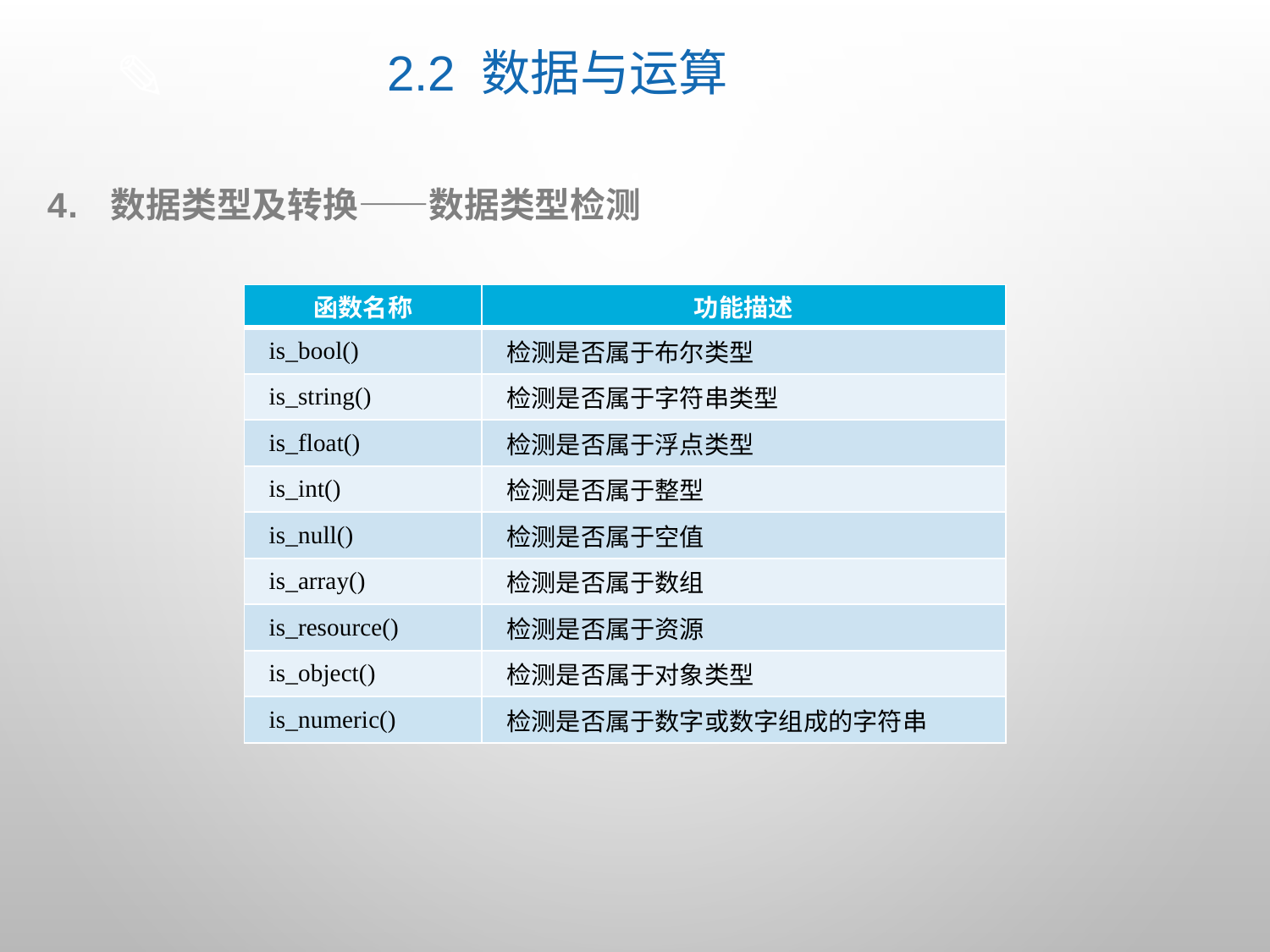

# 2.2 数据与运算
数据类型及转换——数据类型检测
| 函数名称 | 功能描述 |
| --- | --- |
| is\_bool() | 检测是否属于布尔类型 |
| is\_string() | 检测是否属于字符串类型 |
| is\_float() | 检测是否属于浮点类型 |
| is\_int() | 检测是否属于整型 |
| is\_null() | 检测是否属于空值 |
| is\_array() | 检测是否属于数组 |
| is\_resource() | 检测是否属于资源 |
| is\_object() | 检测是否属于对象类型 |
| is\_numeric() | 检测是否属于数字或数字组成的字符串 |